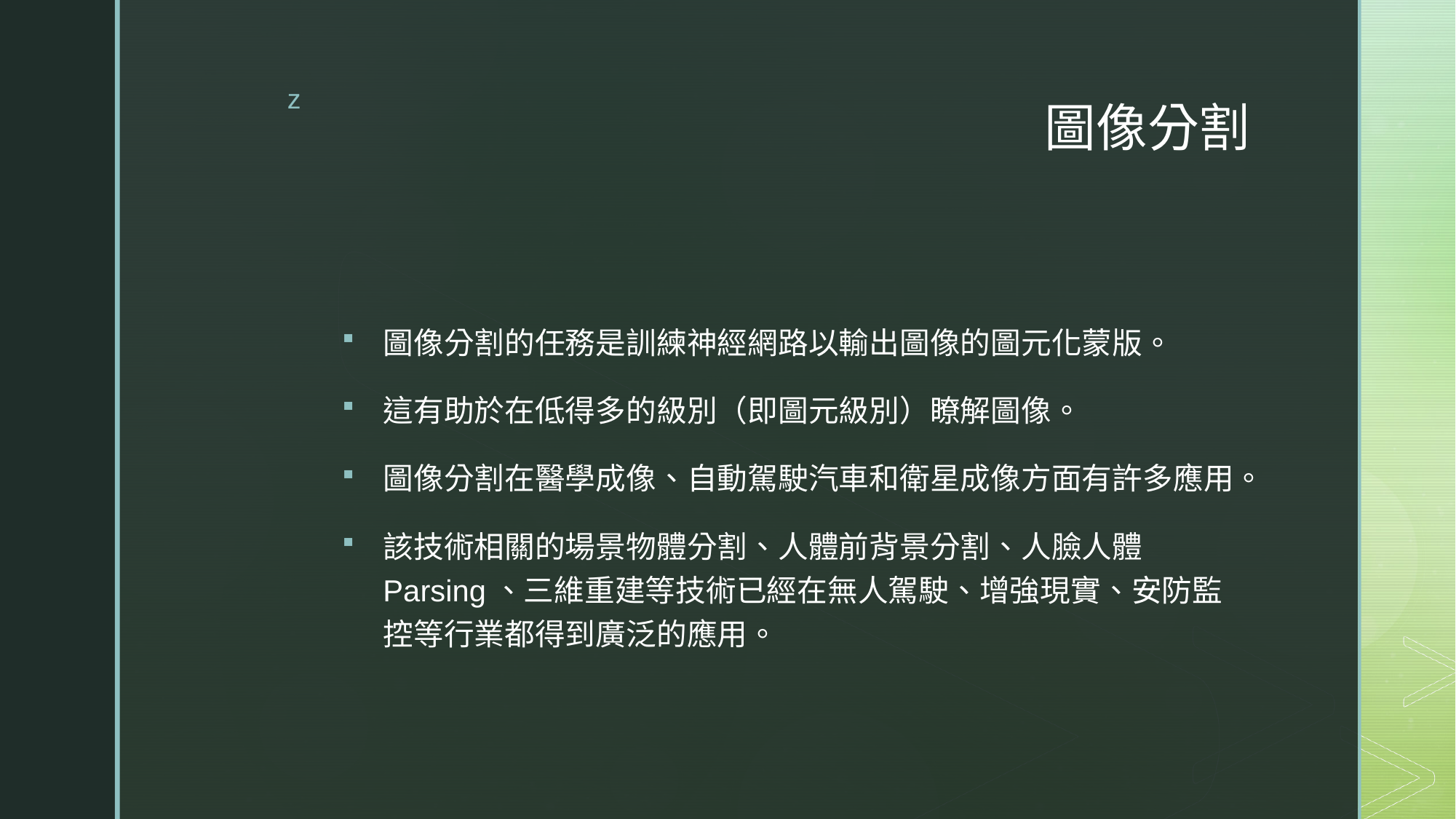

# 圖像分割
圖像分割的任務是訓練神經網路以輸出圖像的圖元化蒙版。
這有助於在低得多的級別（即圖元級別）瞭解圖像。
圖像分割在醫學成像、自動駕駛汽車和衛星成像方面有許多應用。
該技術相關的場景物體分割、人體前背景分割、人臉人體Parsing、三維重建等技術已經在無人駕駛、增強現實、安防監控等行業都得到廣泛的應用。